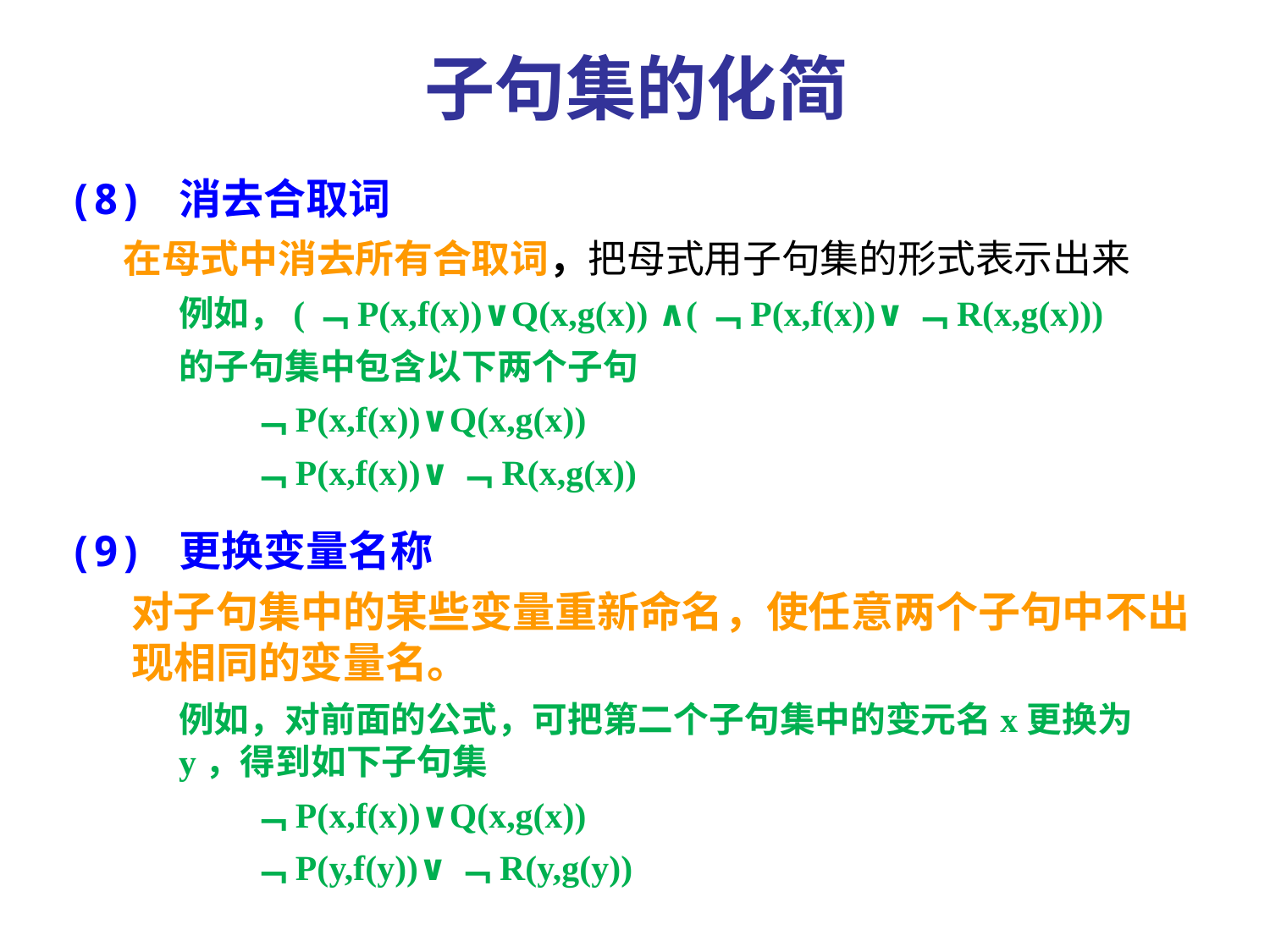

# 子句集的化简
(8) 消去合取词
在母式中消去所有合取词，把母式用子句集的形式表示出来
例如，(﹁P(x,f(x))∨Q(x,g(x)) ∧(﹁P(x,f(x))∨﹁R(x,g(x)))
的子句集中包含以下两个子句
        ﹁P(x,f(x))∨Q(x,g(x))
        ﹁P(x,f(x))∨﹁R(x,g(x))
(9) 更换变量名称
对子句集中的某些变量重新命名，使任意两个子句中不出现相同的变量名。
例如，对前面的公式，可把第二个子句集中的变元名x更换为y，得到如下子句集
        ﹁P(x,f(x))∨Q(x,g(x))
        ﹁P(y,f(y))∨﹁R(y,g(y))